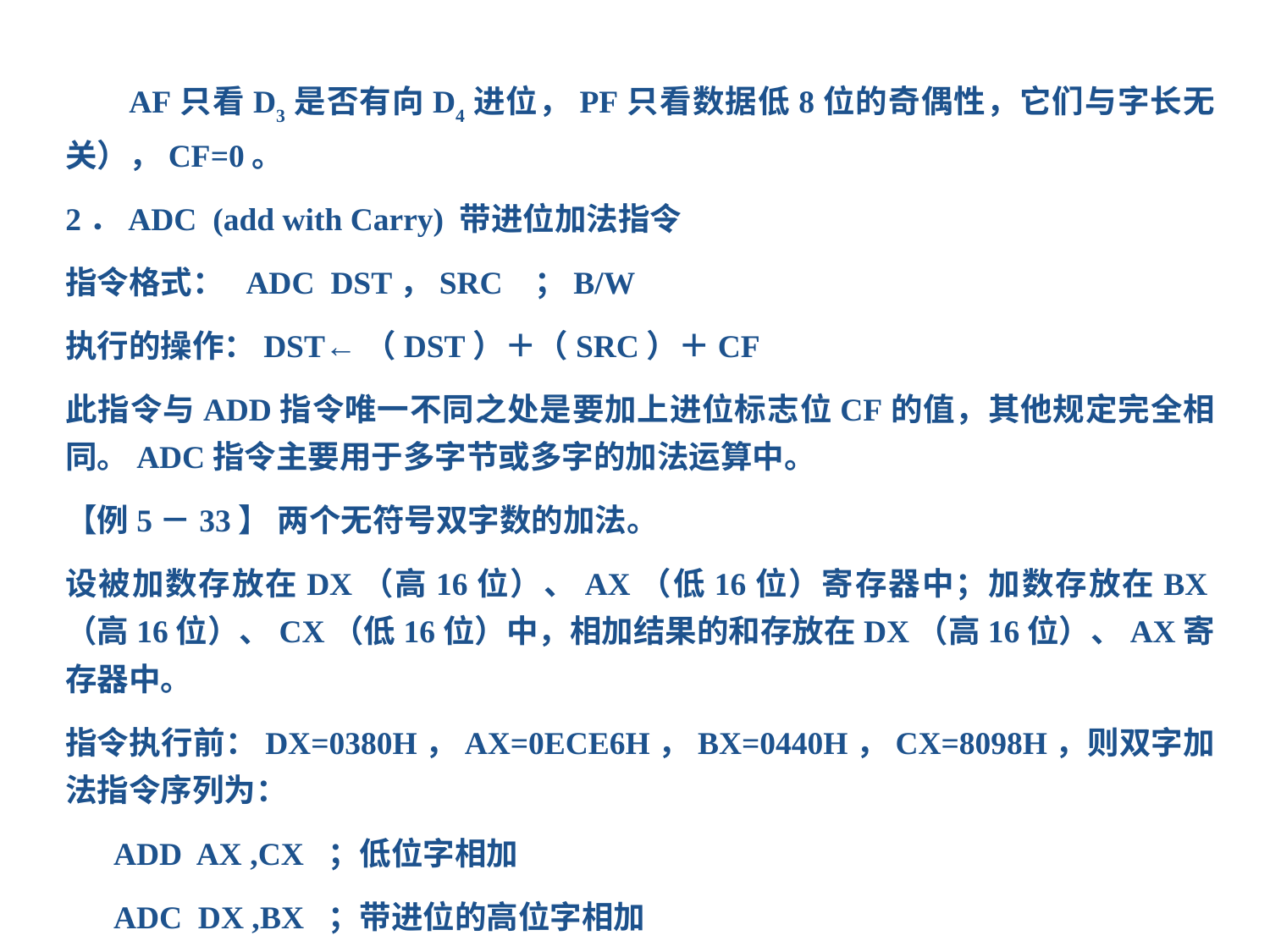

AF只看D3是否有向D4进位，PF只看数据低8位的奇偶性，它们与字长无关），CF=0。
2．ADC  (add with Carry) 带进位加法指令
指令格式：  ADC  DST，SRC   ；B/W
执行的操作：DST←（DST）＋（SRC）＋CF
此指令与ADD指令唯一不同之处是要加上进位标志位CF的值，其他规定完全相同。ADC指令主要用于多字节或多字的加法运算中。
【例5－33】 两个无符号双字数的加法。
设被加数存放在DX（高16位）、AX（低16位）寄存器中；加数存放在BX（高16位）、CX（低16位）中，相加结果的和存放在DX（高16位）、AX寄存器中。
指令执行前：DX=0380H，AX=0ECE6H，BX=0440H，CX=8098H，则双字加法指令序列为：
      ADD  AX ,CX  ；低位字相加
      ADC  DX ,BX  ；带进位的高位字相加